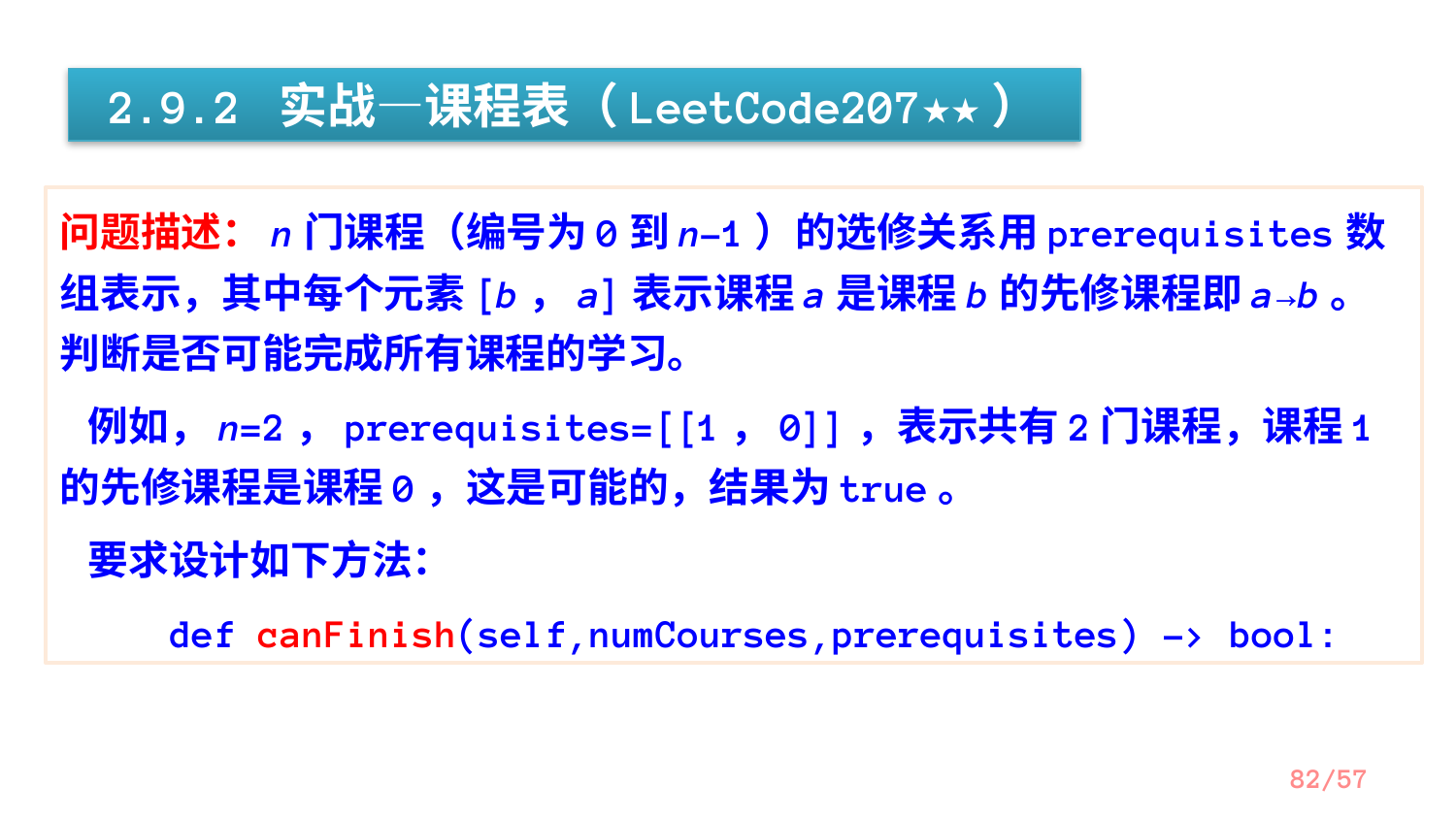

2.9.2 实战—课程表（LeetCode207★★）
问题描述：n门课程（编号为0到n-1）的选修关系用prerequisites数组表示，其中每个元素[b，a]表示课程a是课程b的先修课程即a→b。判断是否可能完成所有课程的学习。
  例如，n=2，prerequisites=[[1，0]]，表示共有2门课程，课程1的先修课程是课程0，这是可能的，结果为true。
  要求设计如下方法：
     def canFinish(self,numCourses,prerequisites) -> bool:
82/57